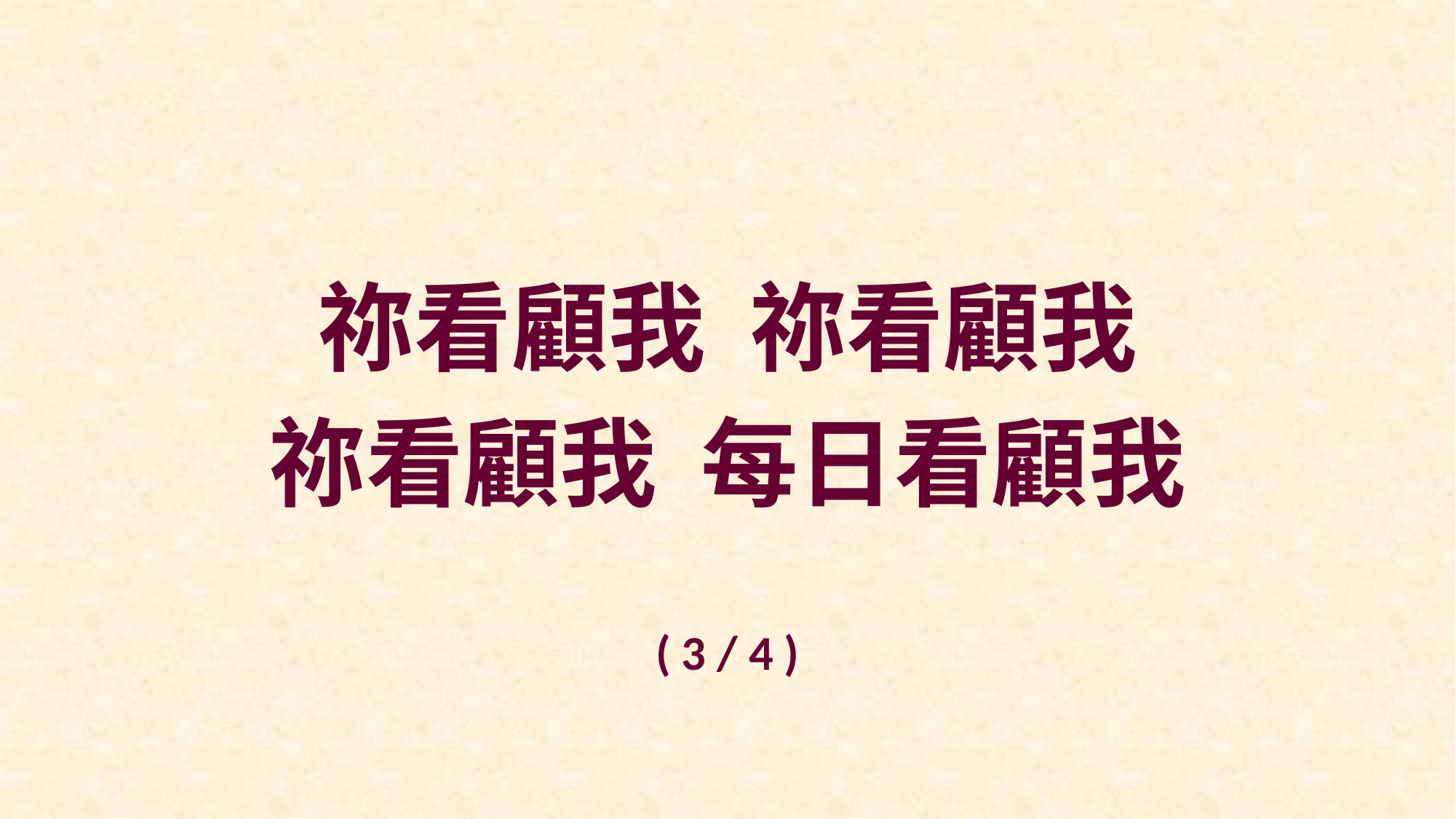

祢看顧我  祢看顧我
祢看顧我  每日看顧我
( 3 / 4 )